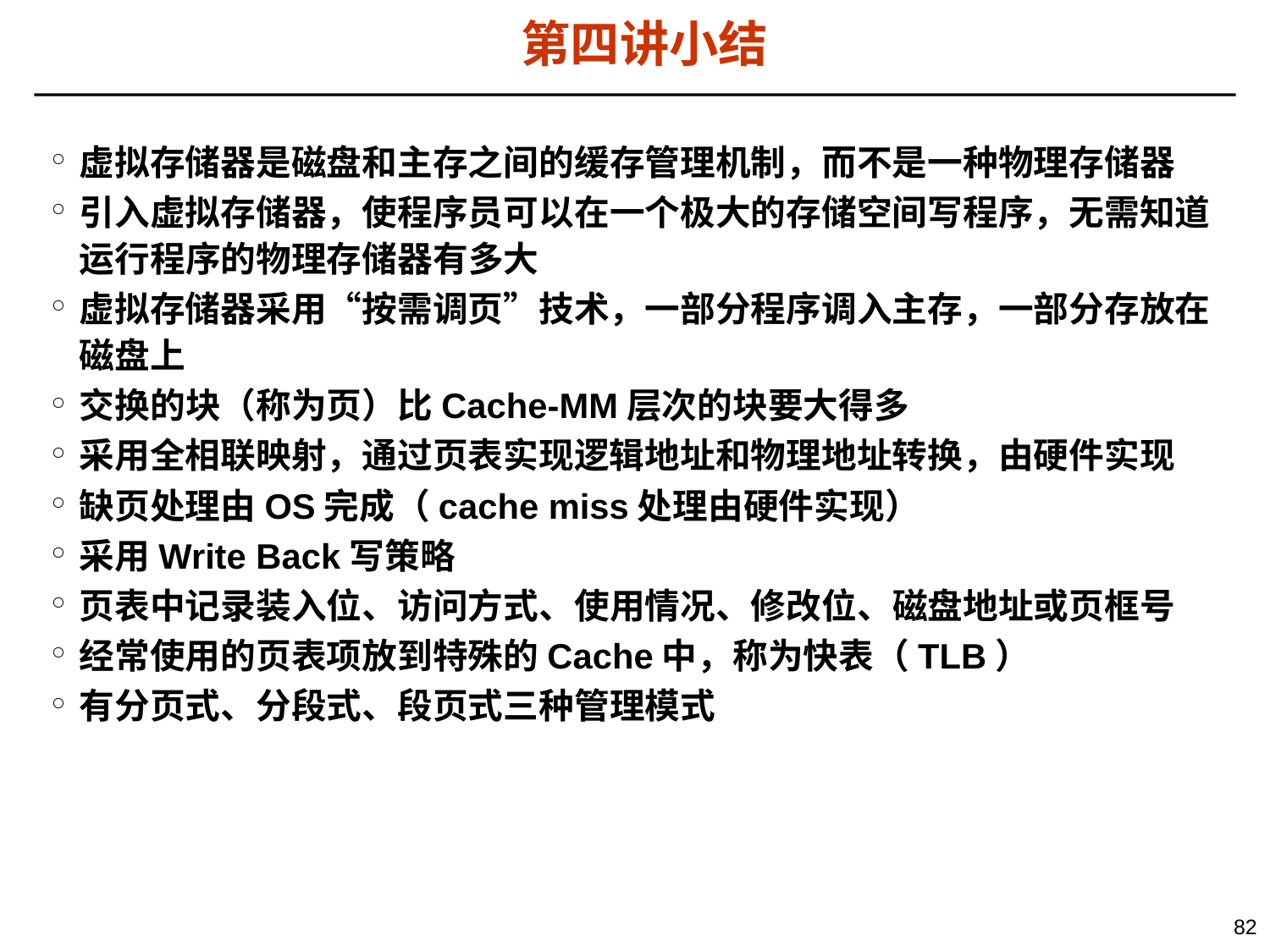

# 第四讲小结
虚拟存储器是磁盘和主存之间的缓存管理机制，而不是一种物理存储器
引入虚拟存储器，使程序员可以在一个极大的存储空间写程序，无需知道运行程序的物理存储器有多大
虚拟存储器采用“按需调页”技术，一部分程序调入主存，一部分存放在磁盘上
交换的块（称为页）比Cache-MM层次的块要大得多
采用全相联映射，通过页表实现逻辑地址和物理地址转换，由硬件实现
缺页处理由OS完成（cache miss处理由硬件实现）
采用Write Back写策略
页表中记录装入位、访问方式、使用情况、修改位、磁盘地址或页框号
经常使用的页表项放到特殊的Cache中，称为快表（TLB）
有分页式、分段式、段页式三种管理模式
82